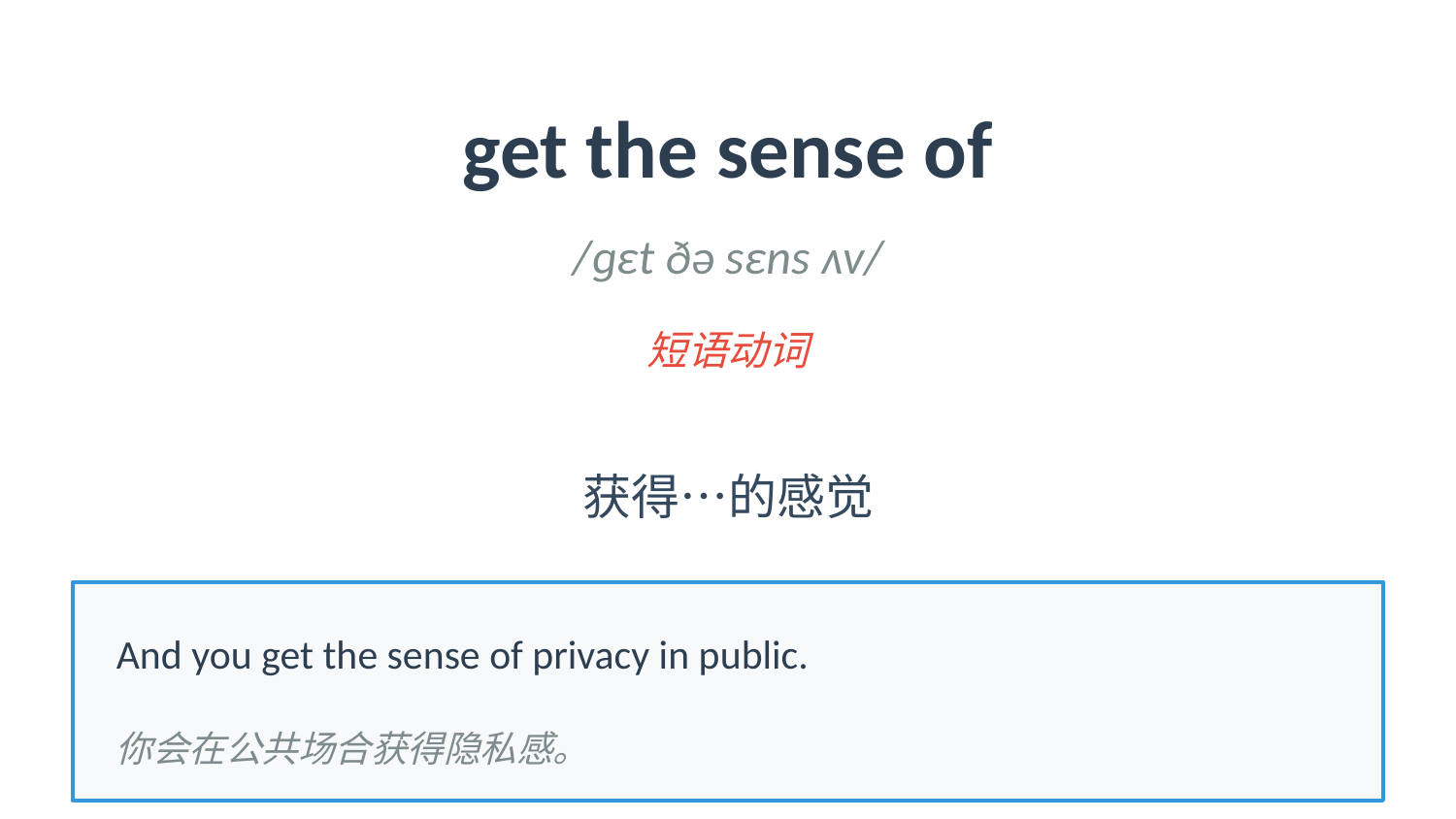

get the sense of
/ɡɛt ðə sɛns ʌv/
短语动词
获得…的感觉

And you get the sense of privacy in public.

你会在公共场合获得隐私感。